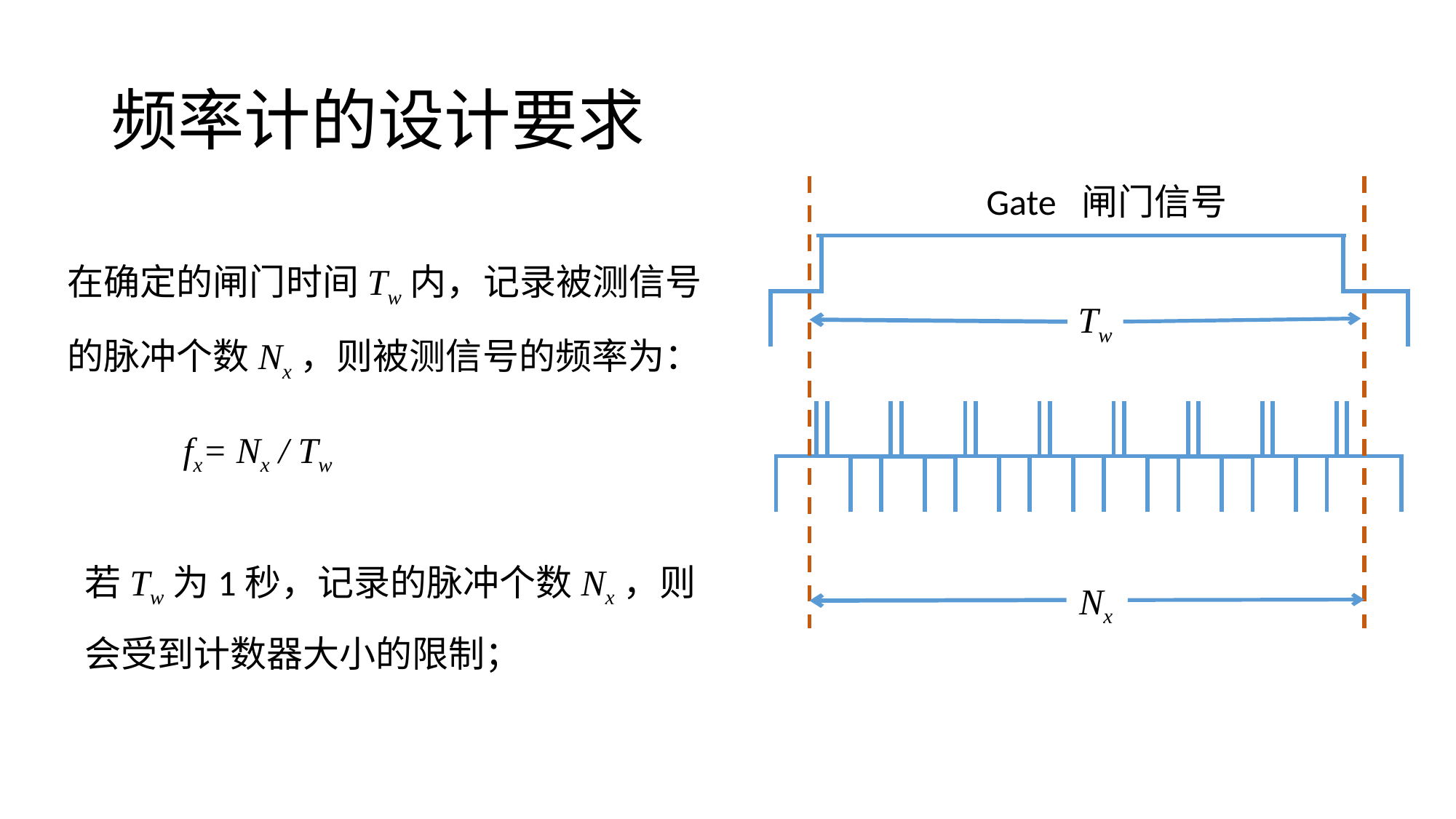

# 频率计的设计要求
Gate  闸门信号
在确定的闸门时间Tw内，记录被测信号的脉冲个数Nx，则被测信号的频率为：

              fx= Nx / Tw
Tw
若Tw为1秒，记录的脉冲个数Nx，则会受到计数器大小的限制；
Nx